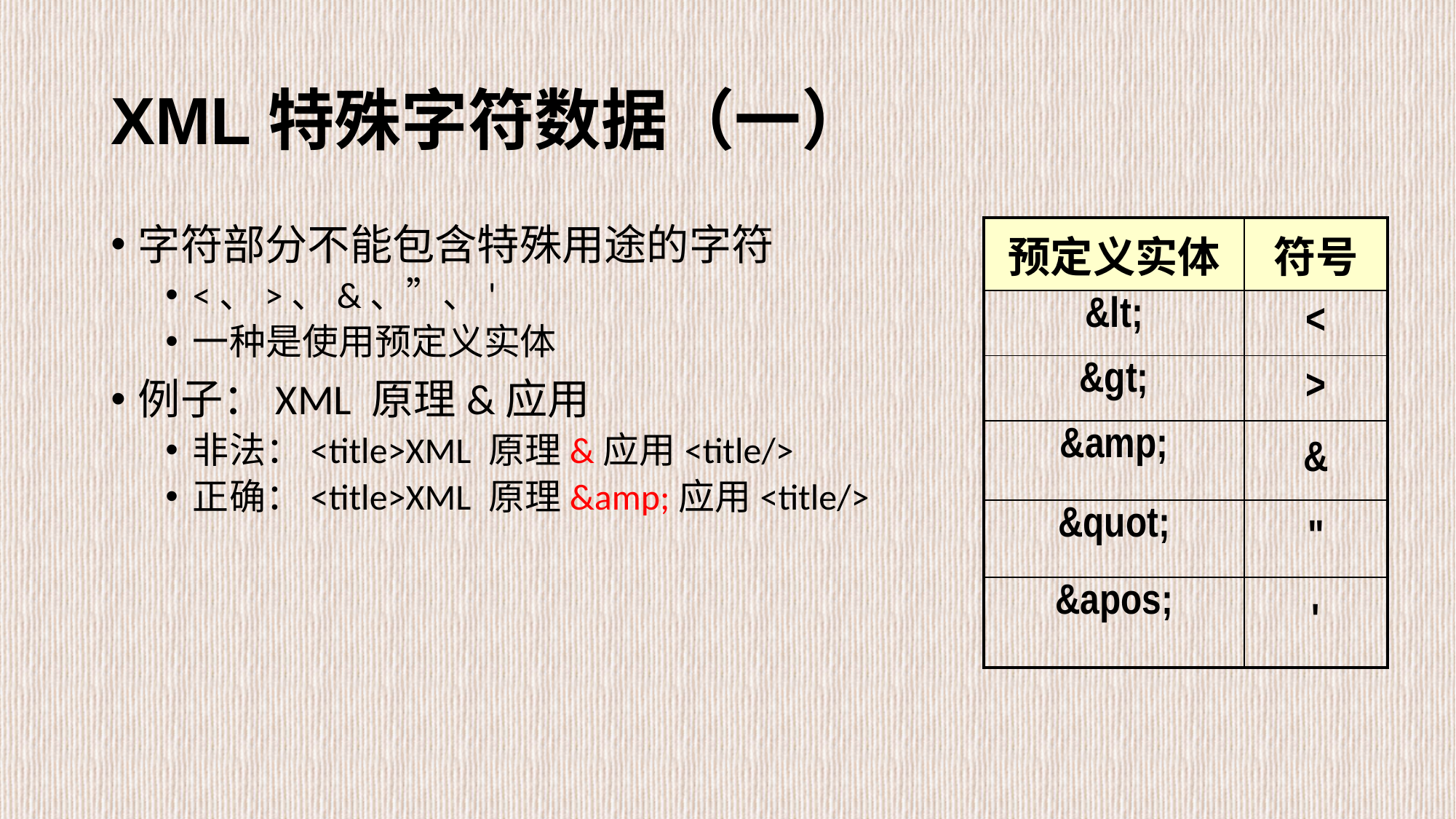

# XML特殊字符数据（一）
字符部分不能包含特殊用途的字符
<、>、&、”、'
一种是使用预定义实体
例子：XML 原理&应用
非法：<title>XML 原理&应用<title/>
正确：<title>XML 原理&amp;应用<title/>
| 预定义实体 | 符号 |
| --- | --- |
| &lt; | < |
| &gt; | > |
| &amp; | & |
| &quot; | " |
| &apos; | ' |